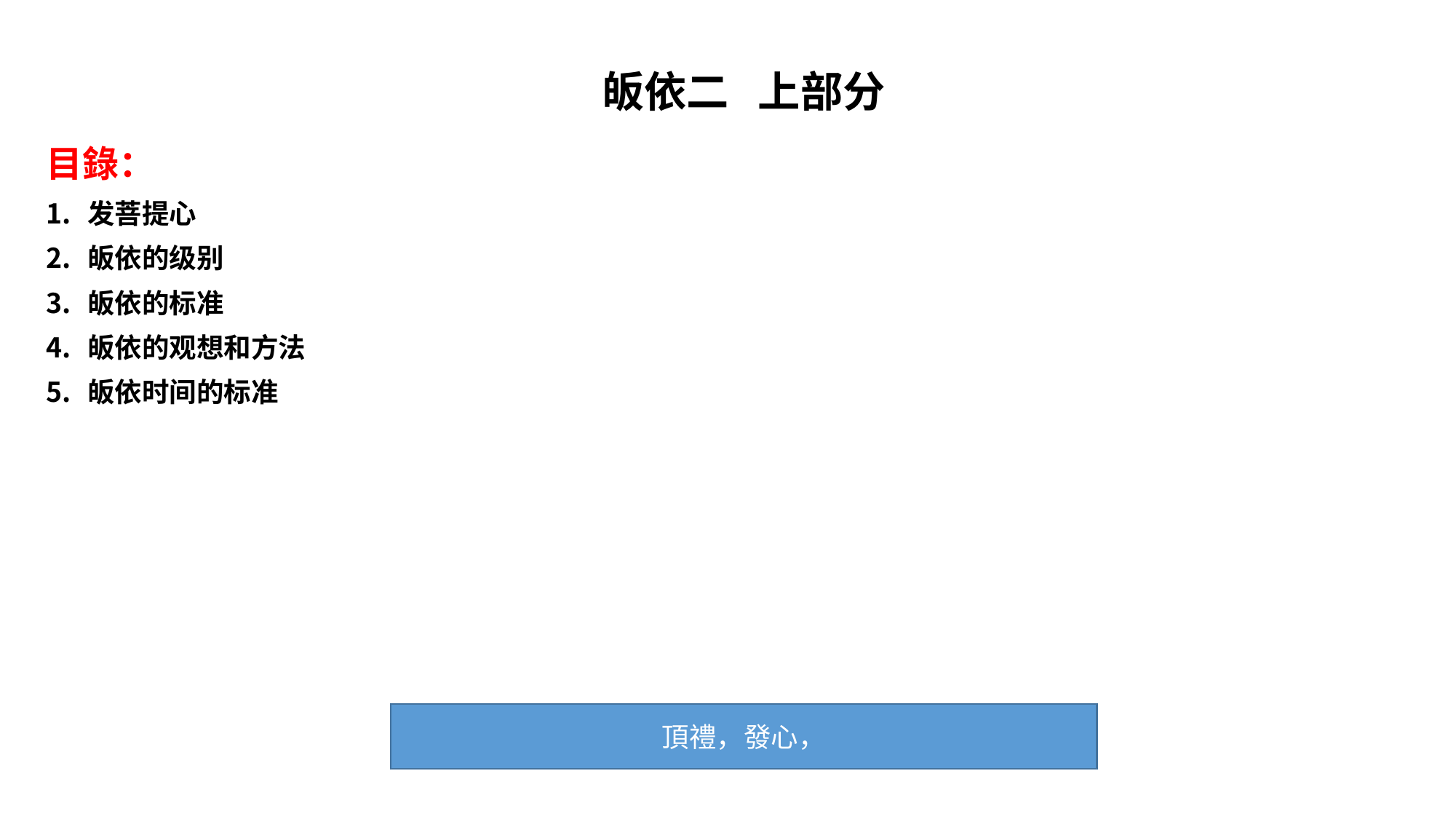

# 皈依二   上部分
目錄：
发菩提心
皈依的级别
皈依的标准
皈依的观想和方法
皈依时间的标准

頂禮，發心，